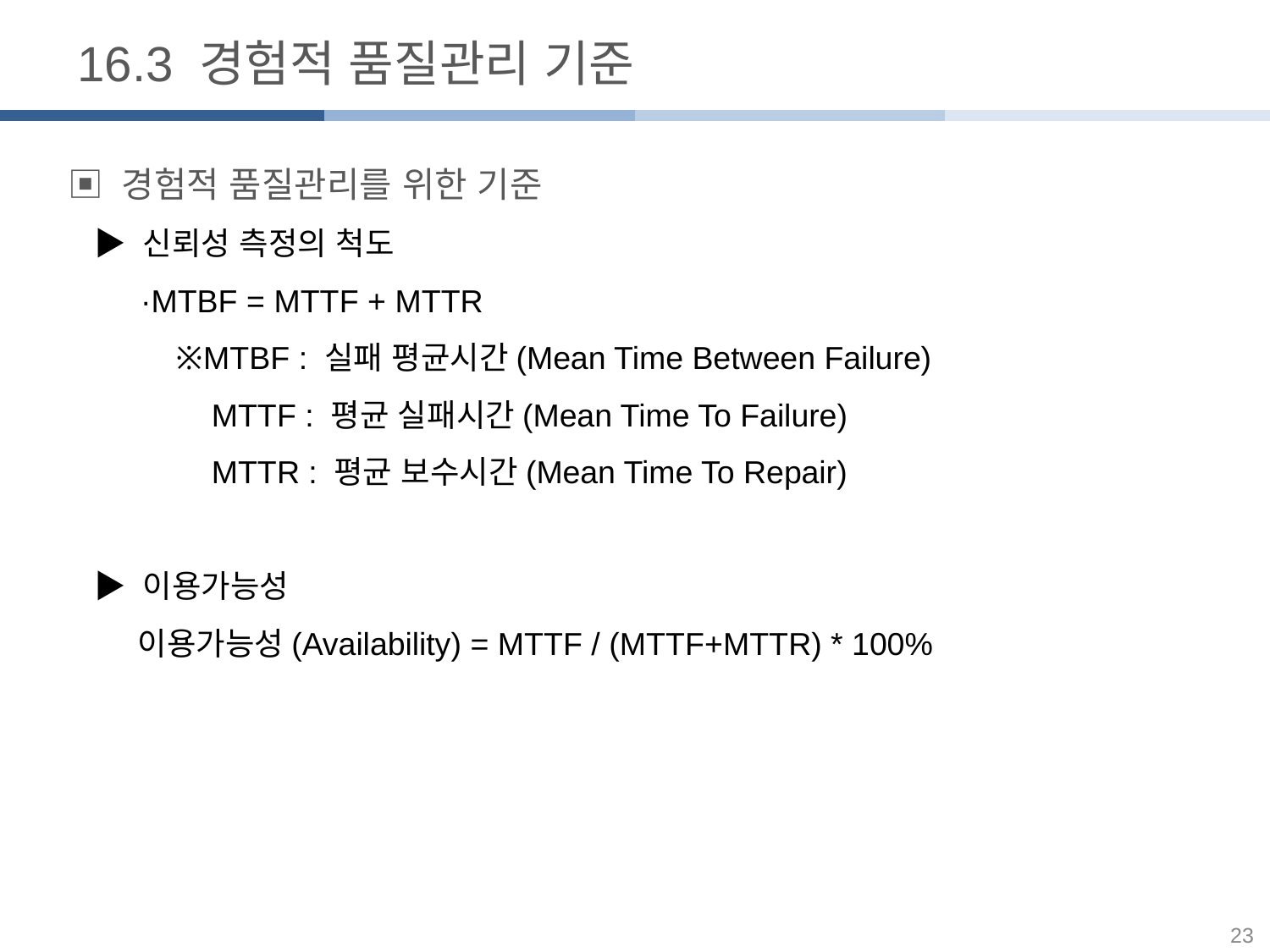

16.3 경험적 품질관리 기준
▣ 경험적 품질관리를 위한 기준
   ▶ 신뢰성 측정의 척도
    ·MTBF = MTTF + MTTR
     ※ MTBF : 실패 평균시간(Mean Time Between Failure)
         MTTF : 평균 실패시간(Mean Time To Failure)
         MTTR : 평균 보수시간(Mean Time To Repair)

   ▶ 이용가능성
       이용가능성(Availability) = MTTF / (MTTF+MTTR) * 100%
23